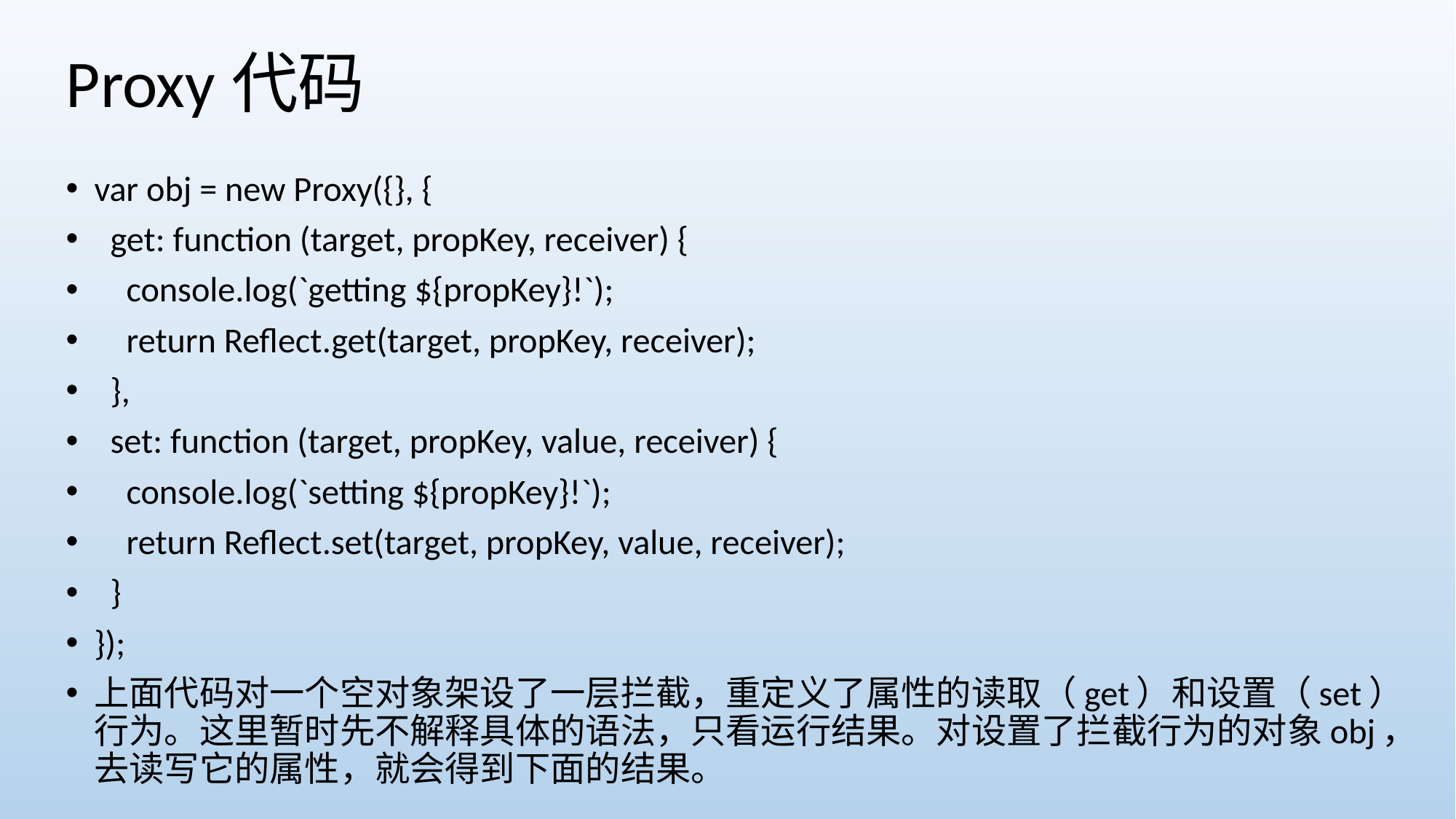

# Proxy代码
var obj = new Proxy({}, {
  get: function (target, propKey, receiver) {
    console.log(`getting ${propKey}!`);
    return Reflect.get(target, propKey, receiver);
  },
  set: function (target, propKey, value, receiver) {
    console.log(`setting ${propKey}!`);
    return Reflect.set(target, propKey, value, receiver);
  }
});
上面代码对一个空对象架设了一层拦截，重定义了属性的读取（get）和设置（set）行为。这里暂时先不解释具体的语法，只看运行结果。对设置了拦截行为的对象obj，去读写它的属性，就会得到下面的结果。